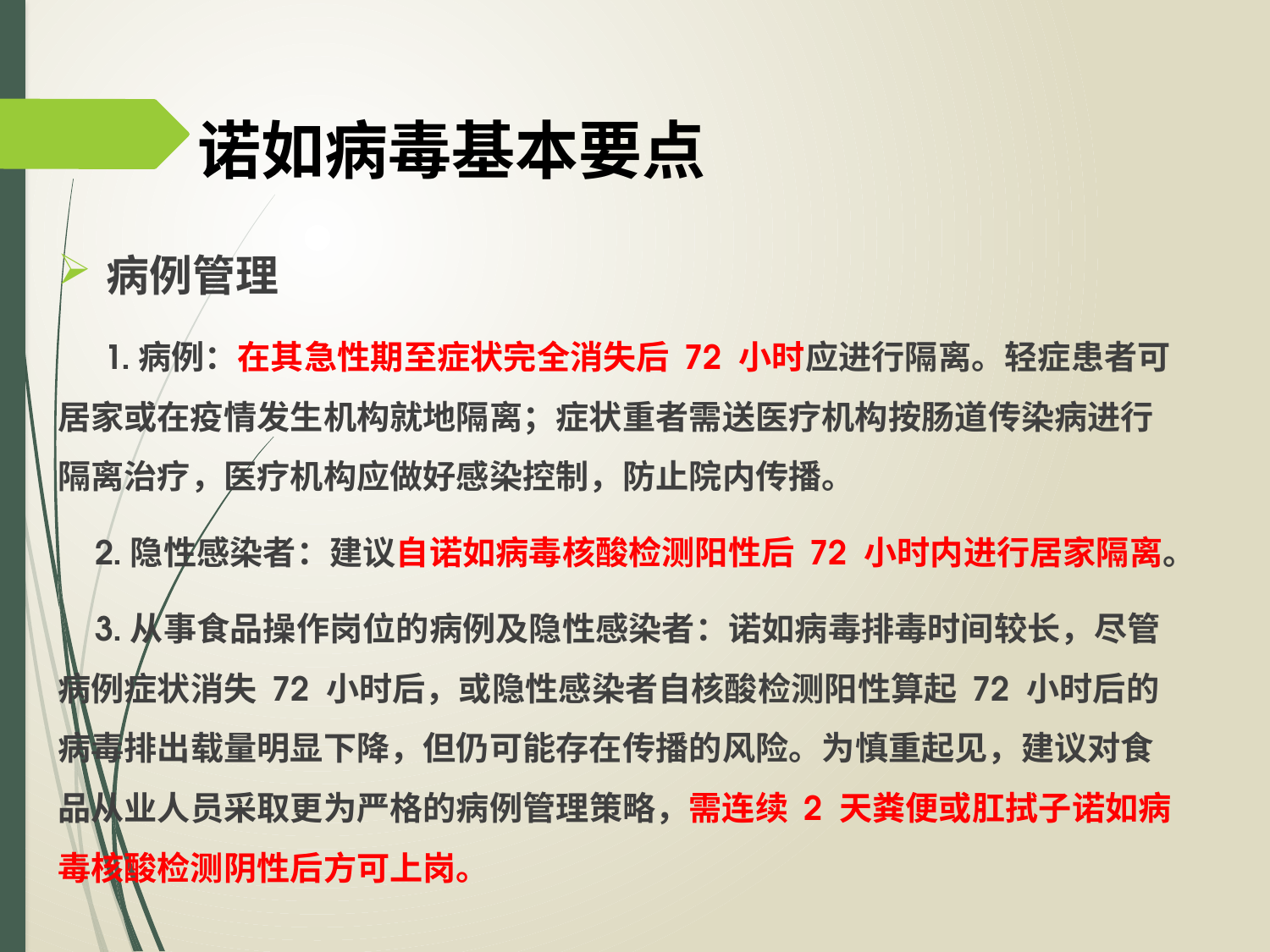

# 诺如病毒基本要点
病例管理
     1.病例：在其急性期至症状完全消失后 72 小时应进行隔离。轻症患者可居家或在疫情发生机构就地隔离；症状重者需送医疗机构按肠道传染病进行隔离治疗，医疗机构应做好感染控制，防止院内传播。
    2.隐性感染者：建议自诺如病毒核酸检测阳性后 72 小时内进行居家隔离。
    3.从事食品操作岗位的病例及隐性感染者：诺如病毒排毒时间较长，尽管病例症状消失 72 小时后，或隐性感染者自核酸检测阳性算起 72 小时后的病毒排出载量明显下降，但仍可能存在传播的风险。为慎重起见，建议对食品从业人员采取更为严格的病例管理策略，需连续 2 天粪便或肛拭子诺如病毒核酸检测阴性后方可上岗。